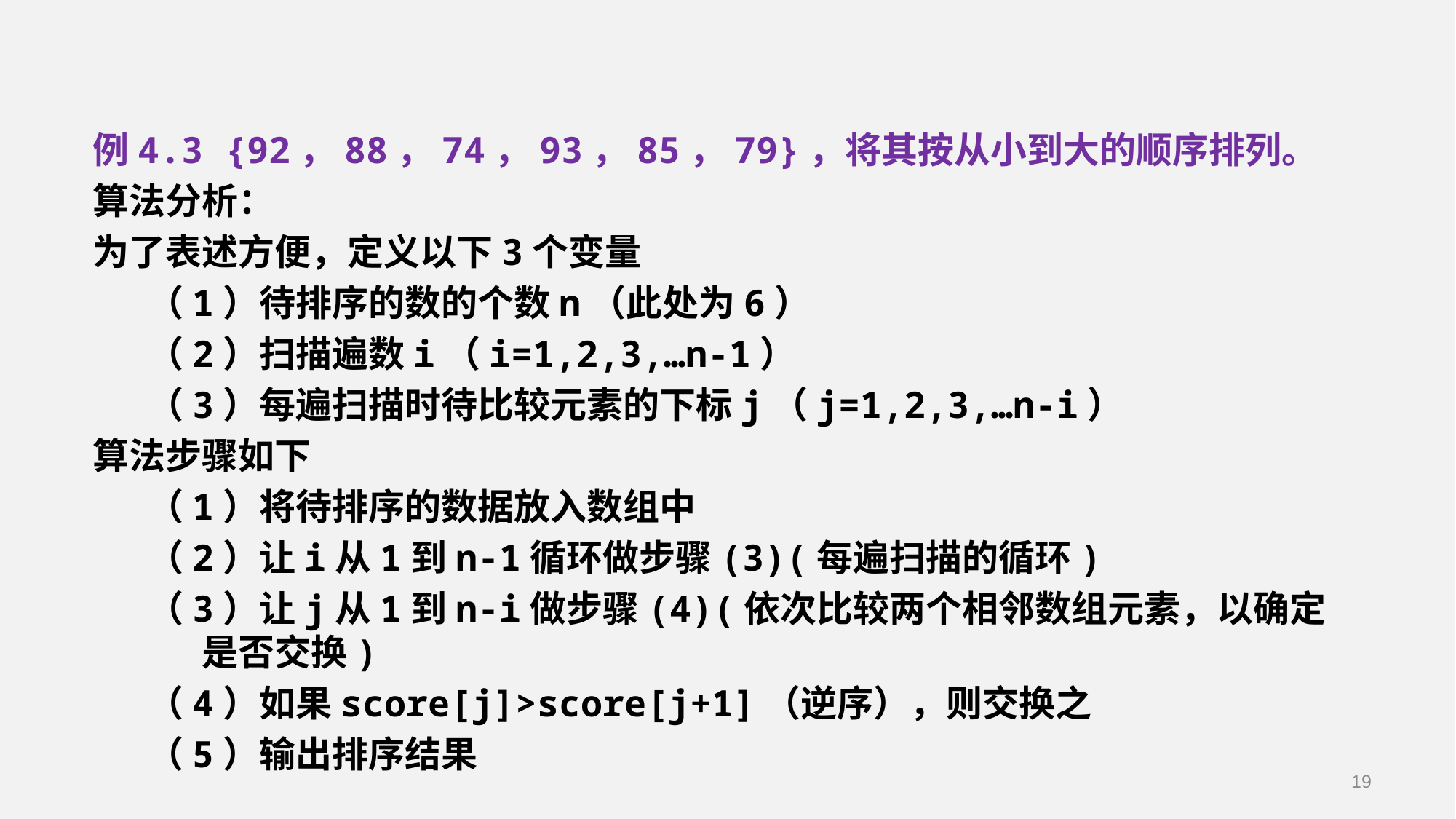

例4.3 {92，88，74，93，85，79}，将其按从小到大的顺序排列。
算法分析：
为了表述方便，定义以下3个变量
（1）待排序的数的个数n（此处为6）
（2）扫描遍数i（i=1,2,3,…n-1）
（3）每遍扫描时待比较元素的下标j（j=1,2,3,…n-i）
算法步骤如下
（1）将待排序的数据放入数组中
（2）让i从1到n-1循环做步骤(3)(每遍扫描的循环)
（3）让j从1到n-i做步骤(4)(依次比较两个相邻数组元素，以确定是否交换)
（4）如果score[j]>score[j+1]（逆序），则交换之
（5）输出排序结果
19